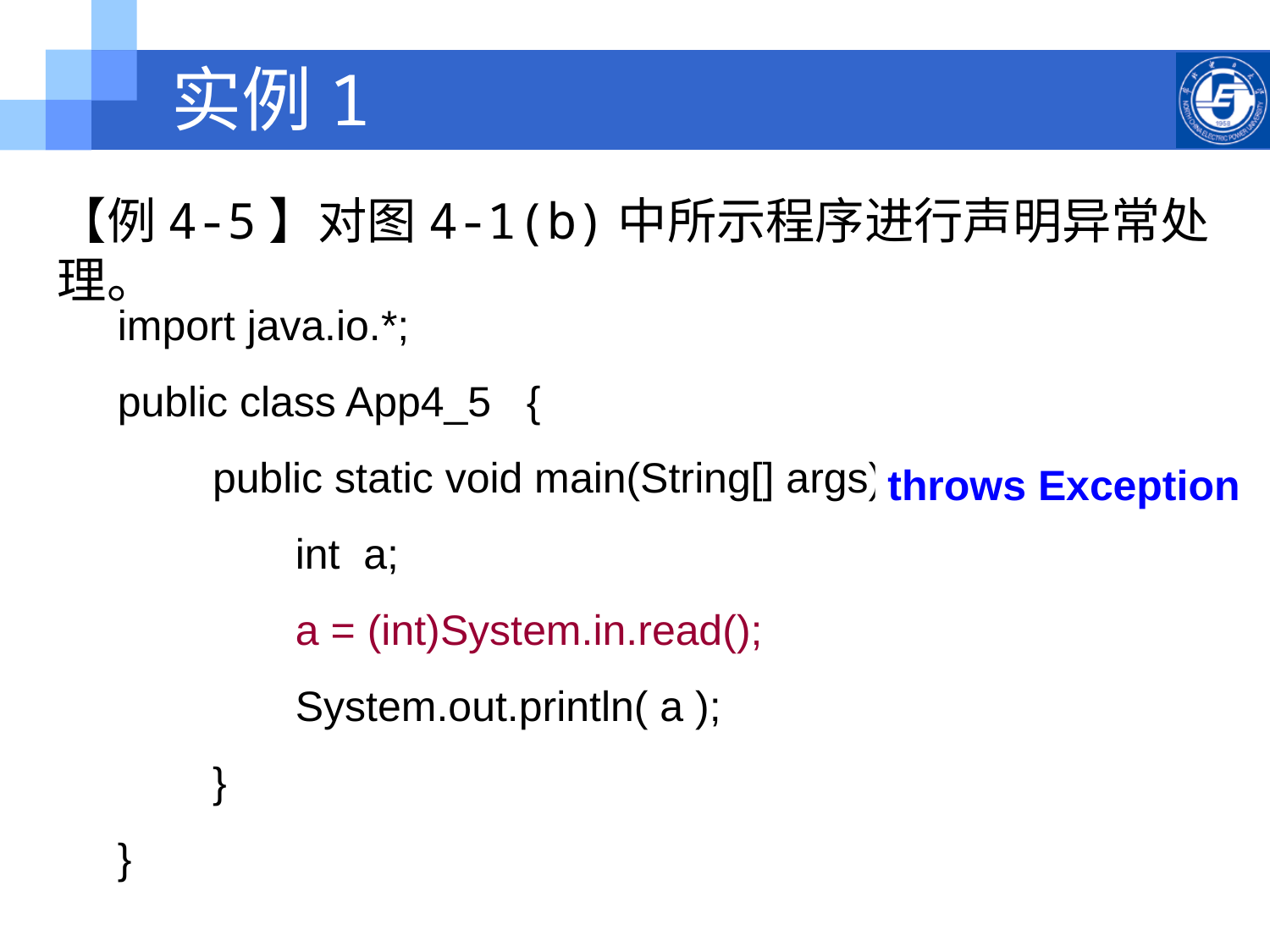

# 实例1
【例4-5】对图4-1(b)中所示程序进行声明异常处理。
import java.io.*;
public class App4_5   {
        public static void main(String[] args)  {
               int  a;
               a = (int)System.in.read();
               System.out.println( a );
        }
}

throws Exception   {